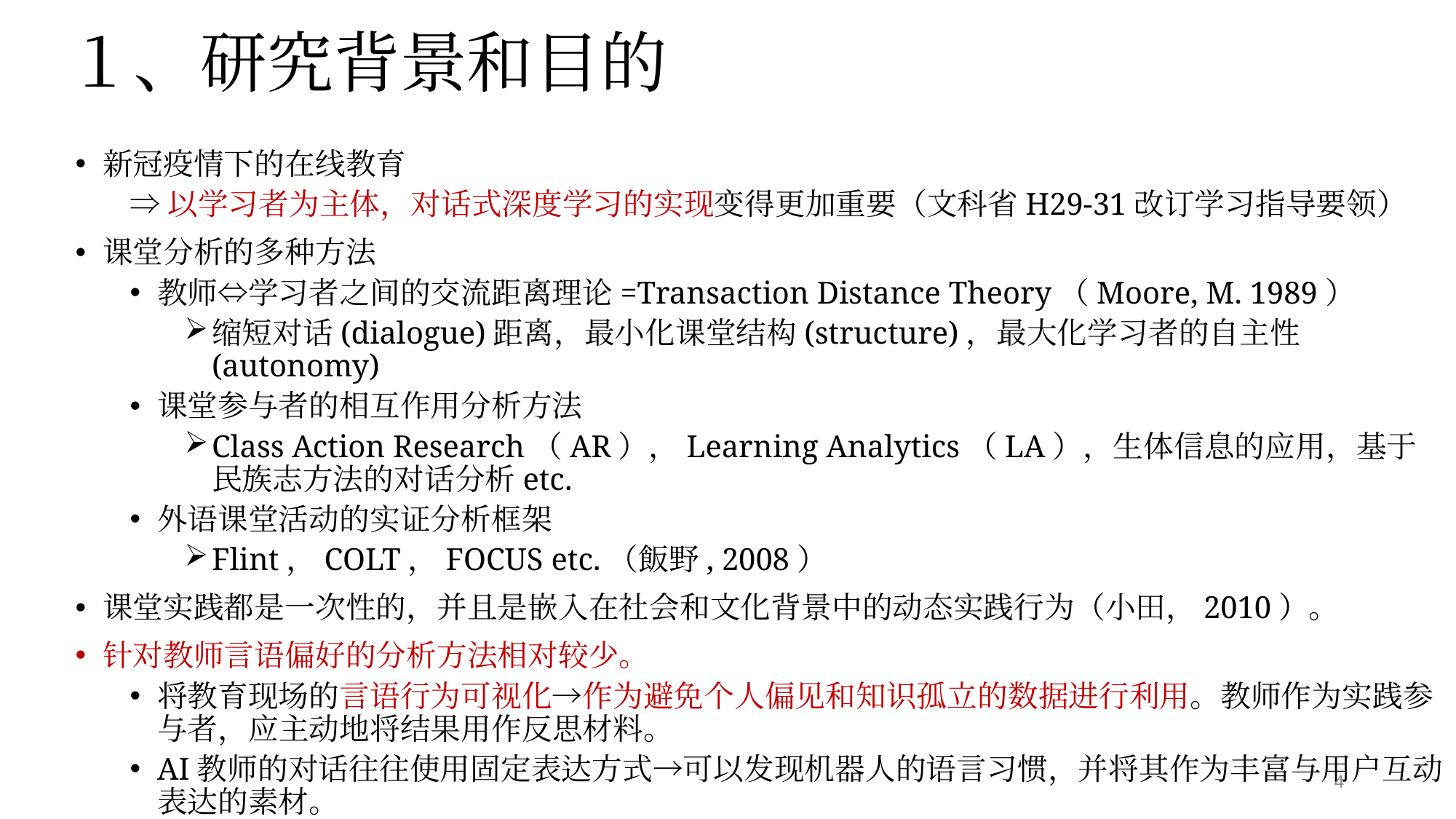

１、研究背景和目的
新冠疫情下的在线教育
⇒以学习者为主体，对话式深度学习的实现变得更加重要（文科省H29-31改订学习指导要领）
课堂分析的多种方法
教师⇔学习者之间的交流距离理论=Transaction Distance Theory（Moore, M. 1989）
缩短对话(dialogue)距离，最小化课堂结构(structure)，最大化学习者的自主性(autonomy)
课堂参与者的相互作用分析方法
Class Action Research（AR），Learning Analytics（LA），生体信息的应用，基于民族志方法的对话分析etc.
外语课堂活动的实证分析框架
Flint，COLT，FOCUS etc.（飯野, 2008）
课堂实践都是一次性的，并且是嵌入在社会和文化背景中的动态实践行为（小田，2010）。
针对教师言语偏好的分析方法相对较少。
将教育现场的言语行为可视化→作为避免个人偏见和知识孤立的数据进行利用。教师作为实践参与者，应主动地将结果用作反思材料。
AI教师的对话往往使用固定表达方式→可以发现机器人的语言习惯，并将其作为丰富与用户互动表达的素材。
4